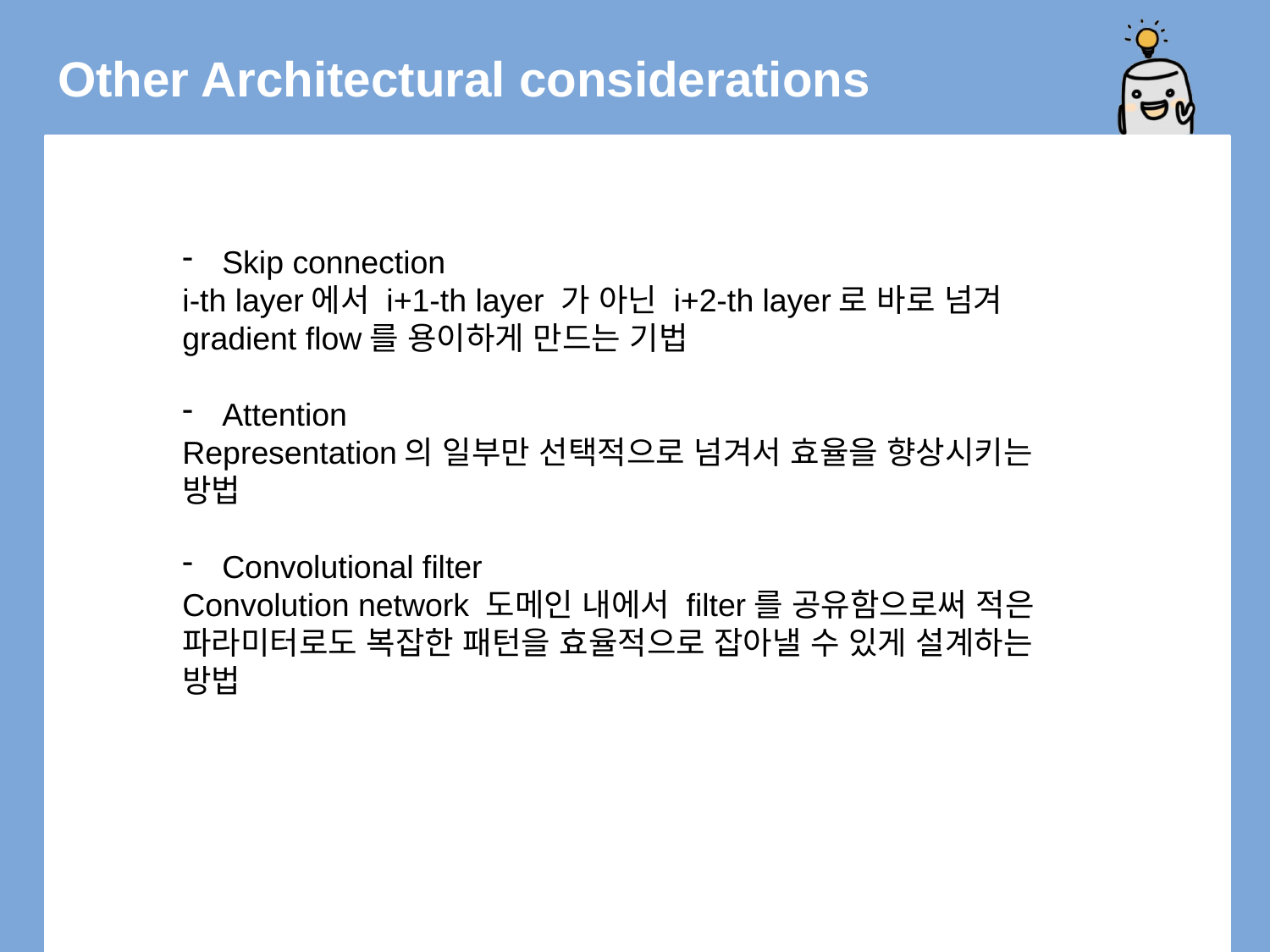

Other Architectural considerations
Skip connection
i-th layer에서 i+1-th layer 가 아닌 i+2-th layer로 바로 넘겨 gradient flow를 용이하게 만드는 기법

Attention
Representation의 일부만 선택적으로 넘겨서 효율을 향상시키는 방법

Convolutional filter
Convolution network 도메인 내에서 filter를 공유함으로써 적은 파라미터로도 복잡한 패턴을 효율적으로 잡아낼 수 있게 설계하는 방법